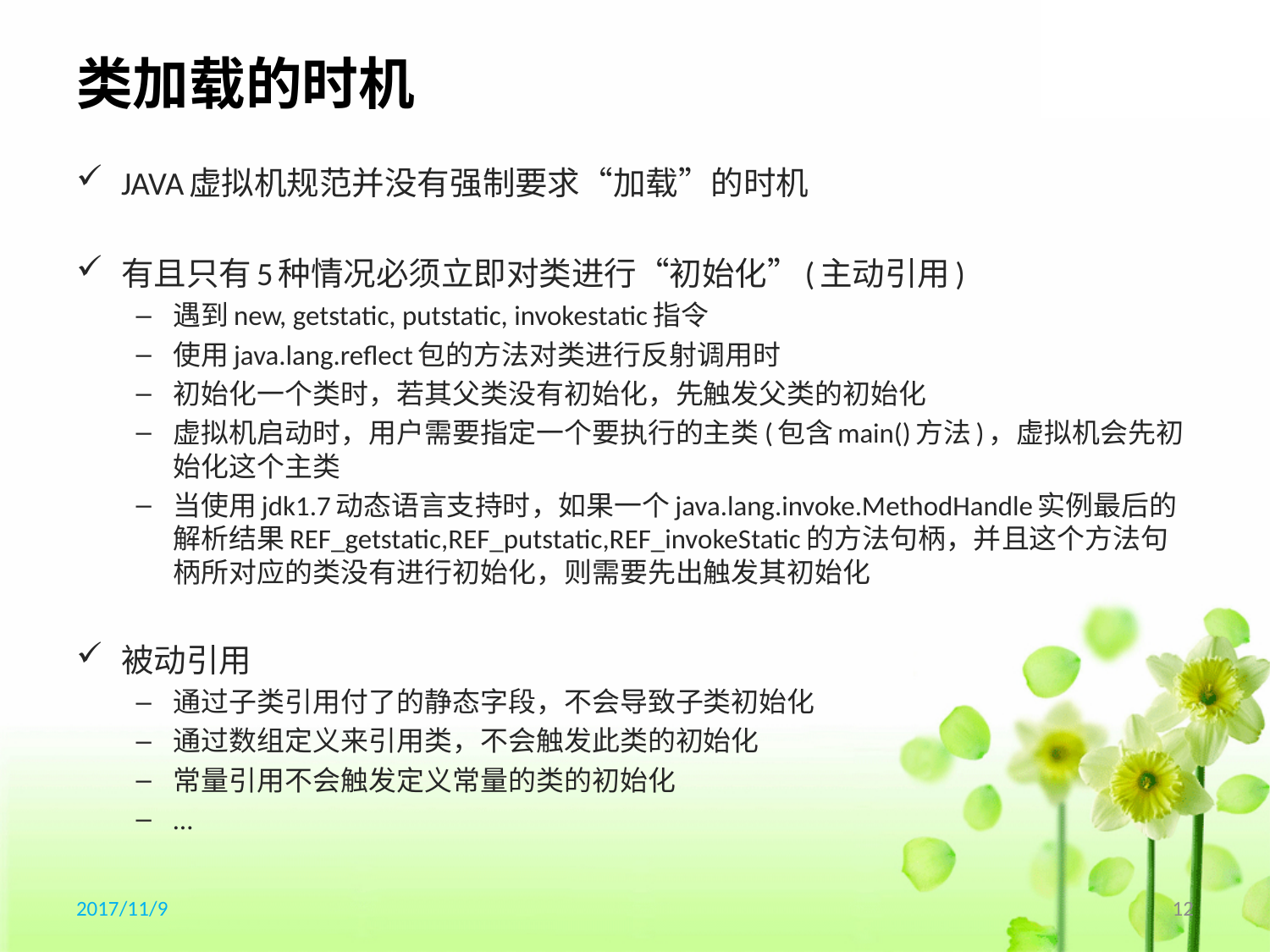

# 类加载的时机
JAVA虚拟机规范并没有强制要求“加载”的时机

有且只有5种情况必须立即对类进行“初始化”(主动引用)
遇到new, getstatic, putstatic, invokestatic指令
使用java.lang.reflect包的方法对类进行反射调用时
初始化一个类时，若其父类没有初始化，先触发父类的初始化
虚拟机启动时，用户需要指定一个要执行的主类(包含main()方法)，虚拟机会先初始化这个主类
当使用jdk1.7动态语言支持时，如果一个java.lang.invoke.MethodHandle实例最后的解析结果REF_getstatic,REF_putstatic,REF_invokeStatic的方法句柄，并且这个方法句柄所对应的类没有进行初始化，则需要先出触发其初始化

被动引用
通过子类引用付了的静态字段，不会导致子类初始化
通过数组定义来引用类，不会触发此类的初始化
常量引用不会触发定义常量的类的初始化
…

2017/11/9
12